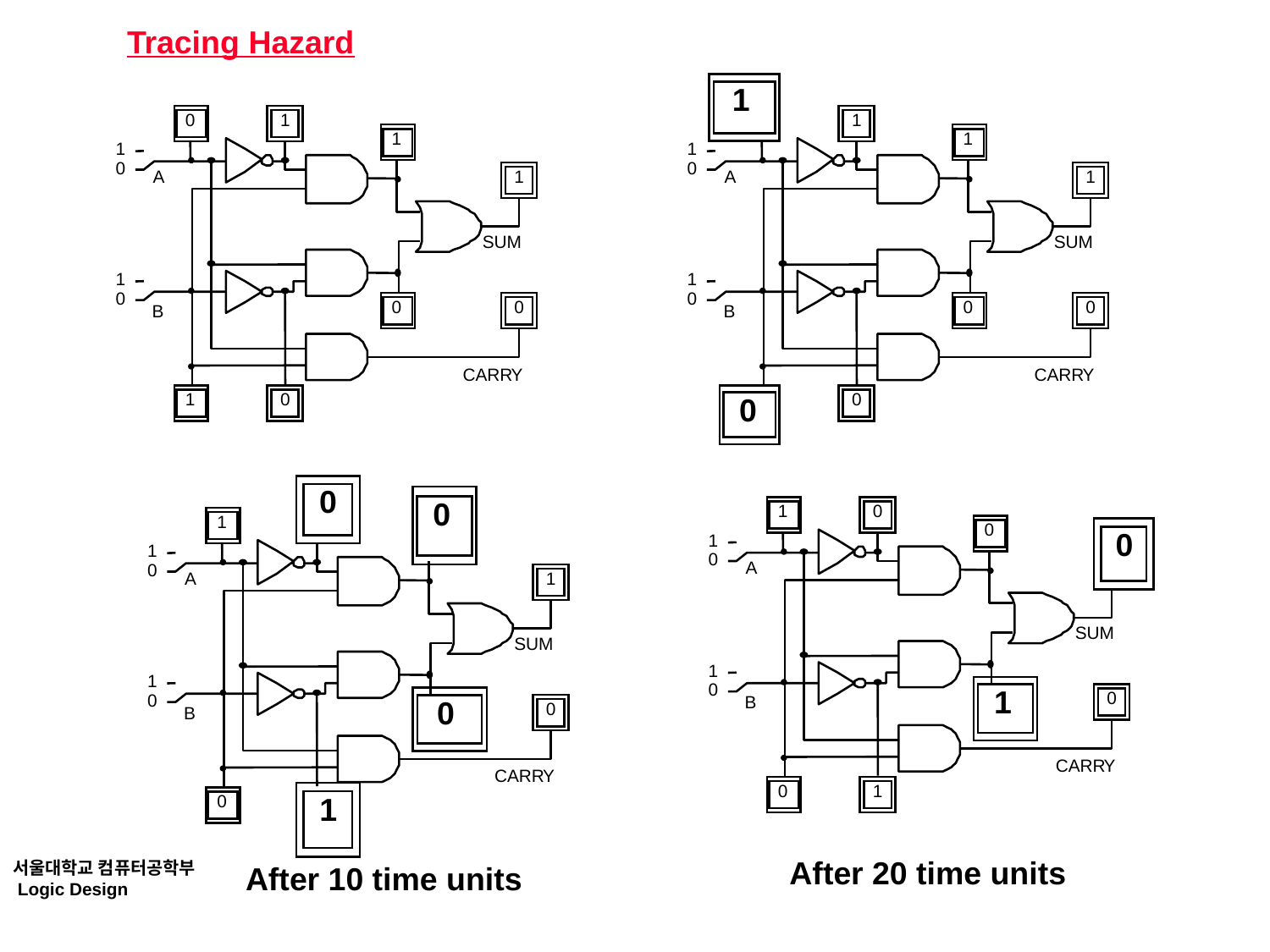

# Tracing Hazard

1

0

1

1

1
0

1
A

SUM

1
0

0

0
B

CARR
Y

1

0

1

1

1
0

1
A

SUM

1
0

0

0
B

CARR
Y

0

0

0

0

1

1
0

1
A

SUM

1
0

0

0
B

CARR
Y

1

0
After 10 time units

1

0

0

0

1
0

A

SUM

1
0

1

0
B

CARR
Y

0

1
After 20 time units
서울대학교 컴퓨터공학부
 Logic Design                                                                                                                                                                                                               Chap1.59